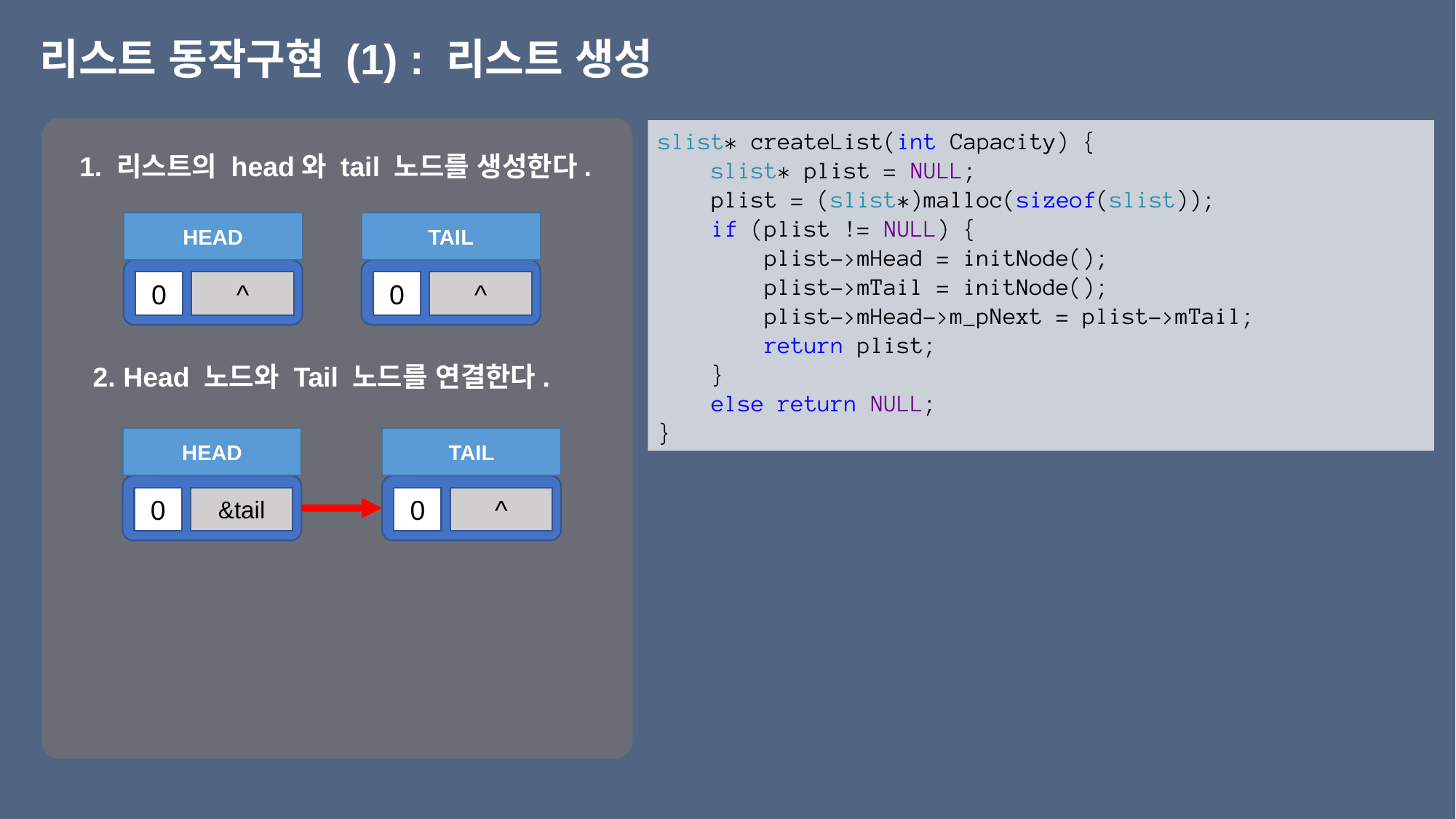

# 리스트 동작구현 (1) : 리스트 생성

slist* createList(int Capacity) {
    slist* plist = NULL;
    plist = (slist*)malloc(sizeof(slist));
    if (plist != NULL) {
        plist->mHead = initNode();
        plist->mTail = initNode();
        plist->mHead->m_pNext = plist->mTail;
        return plist;
    }
    else return NULL;
}
1. 리스트의 head와 tail 노드를 생성한다.
HEAD

0
^
TAIL

0
^
2. Head 노드와 Tail 노드를 연결한다.
HEAD

0
&tail
TAIL

0
^